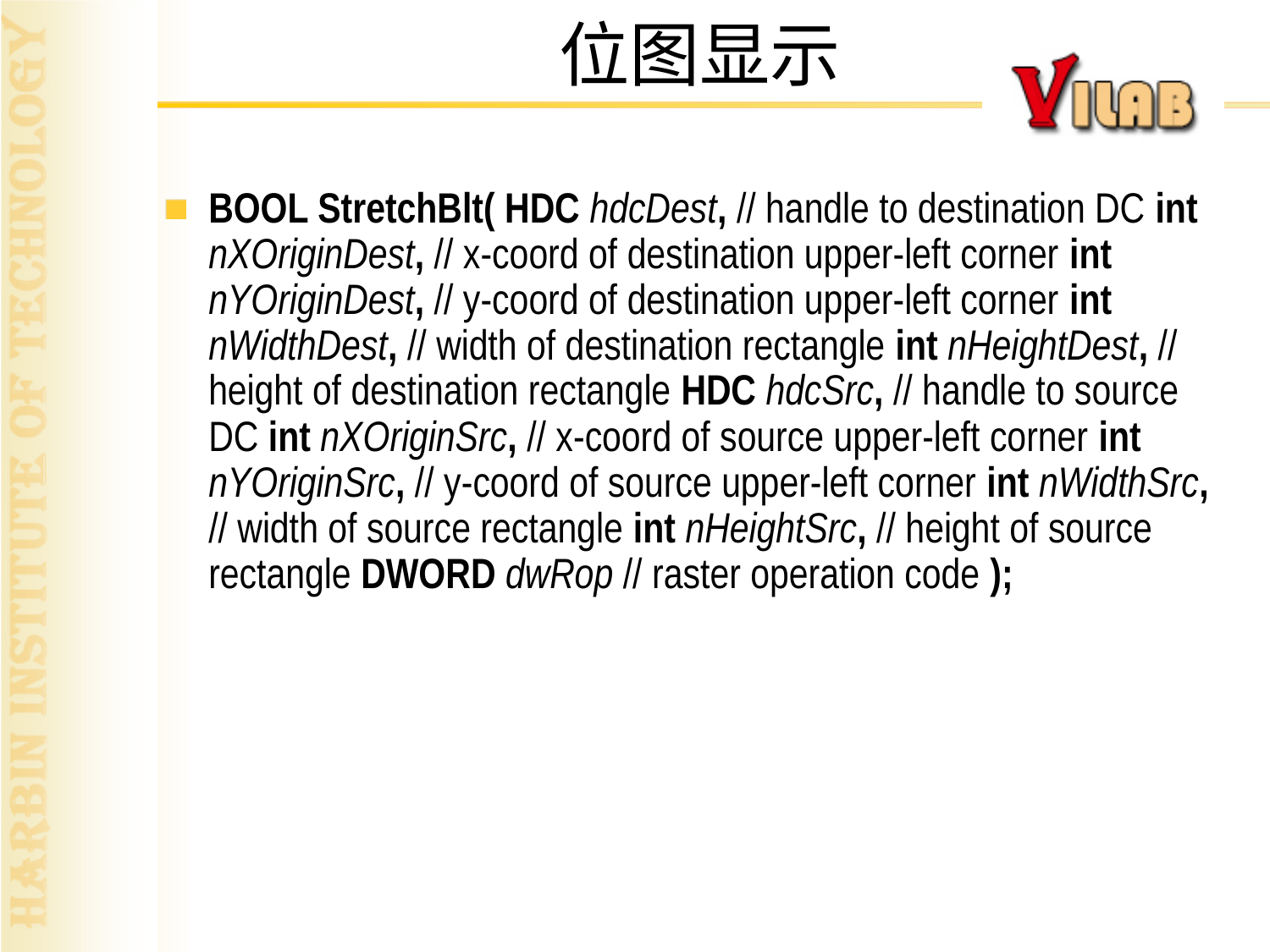

位图显示
BOOL StretchBlt( HDC hdcDest, // handle to destination DC int nXOriginDest, // x-coord of destination upper-left corner int nYOriginDest, // y-coord of destination upper-left corner int nWidthDest, // width of destination rectangle int nHeightDest, // height of destination rectangle HDC hdcSrc, // handle to source DC int nXOriginSrc, // x-coord of source upper-left corner int nYOriginSrc, // y-coord of source upper-left corner int nWidthSrc, // width of source rectangle int nHeightSrc, // height of source rectangle DWORD dwRop // raster operation code );